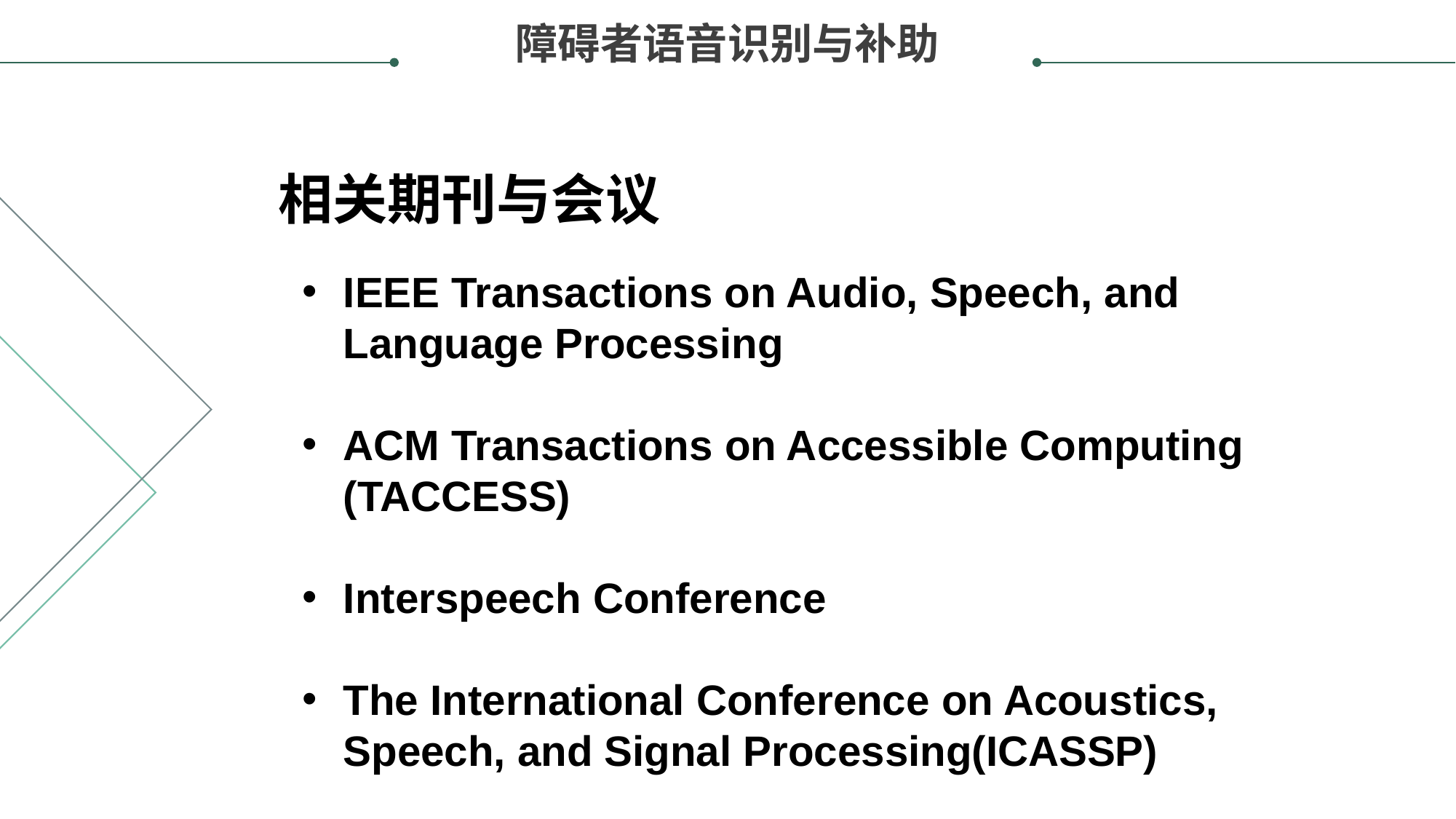

障碍者语音识别与补助
相关期刊与会议

IEEE Transactions on Audio, Speech, and Language Processing

ACM Transactions on Accessible Computing (TACCESS)

Interspeech Conference

The International Conference on Acoustics, Speech, and Signal Processing(ICASSP)